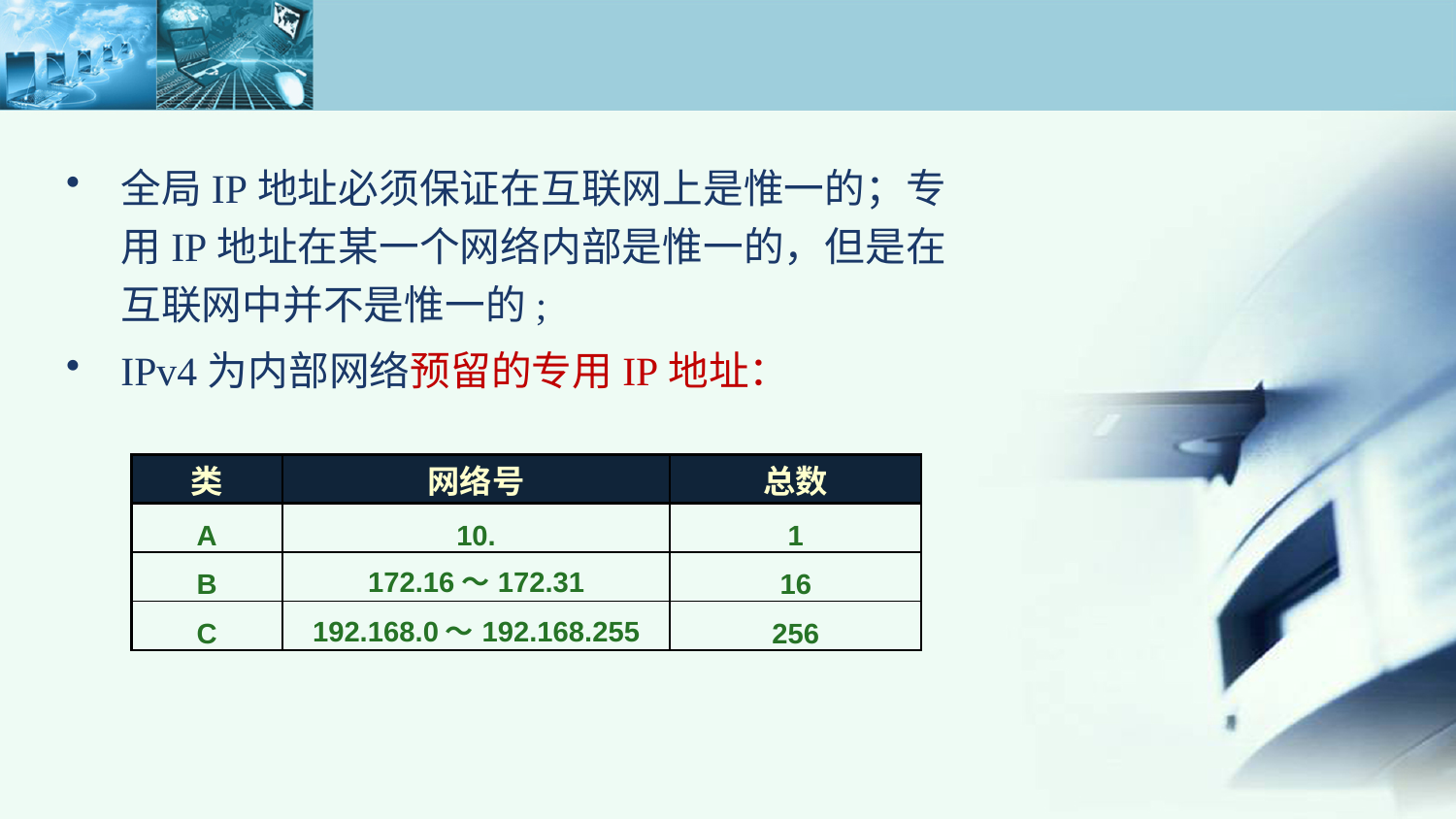

全局IP地址必须保证在互联网上是惟一的；专用IP地址在某一个网络内部是惟一的，但是在互联网中并不是惟一的;
IPv4为内部网络预留的专用IP地址：
| 类 | 网络号 | 总数 |
| --- | --- | --- |
| A | 10. | 1 |
| B | 172.16～172.31 | 16 |
| C | 192.168.0～192.168.255 | 256 |